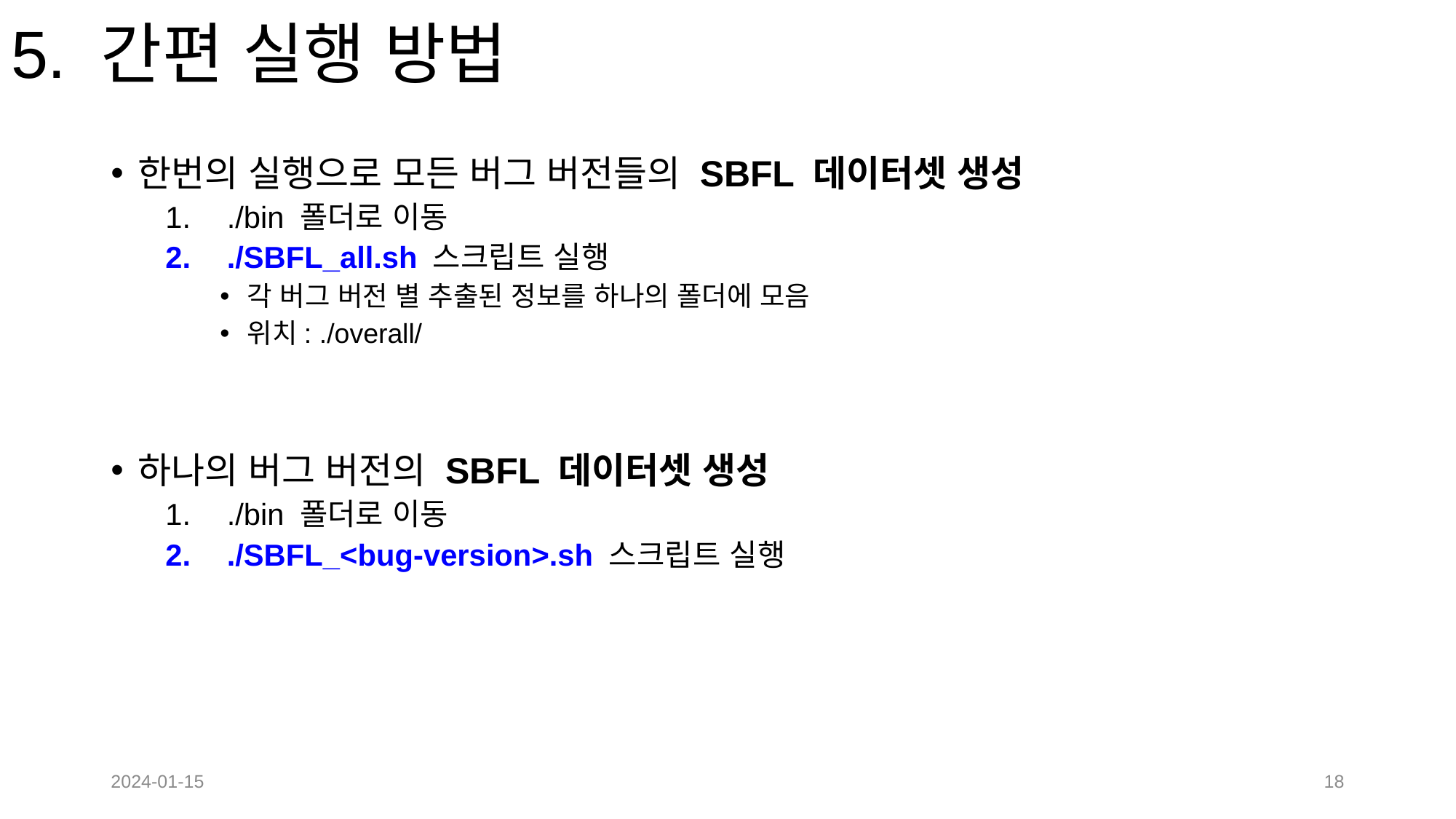

# 5. 간편 실행 방법
한번의 실행으로 모든 버그 버전들의 SBFL 데이터셋 생성
./bin 폴더로 이동
./SBFL_all.sh 스크립트 실행
각 버그 버전 별 추출된 정보를 하나의 폴더에 모음
위치: ./overall/

하나의 버그 버전의 SBFL 데이터셋 생성
./bin 폴더로 이동
./SBFL_<bug-version>.sh 스크립트 실행
2024-01-15
18